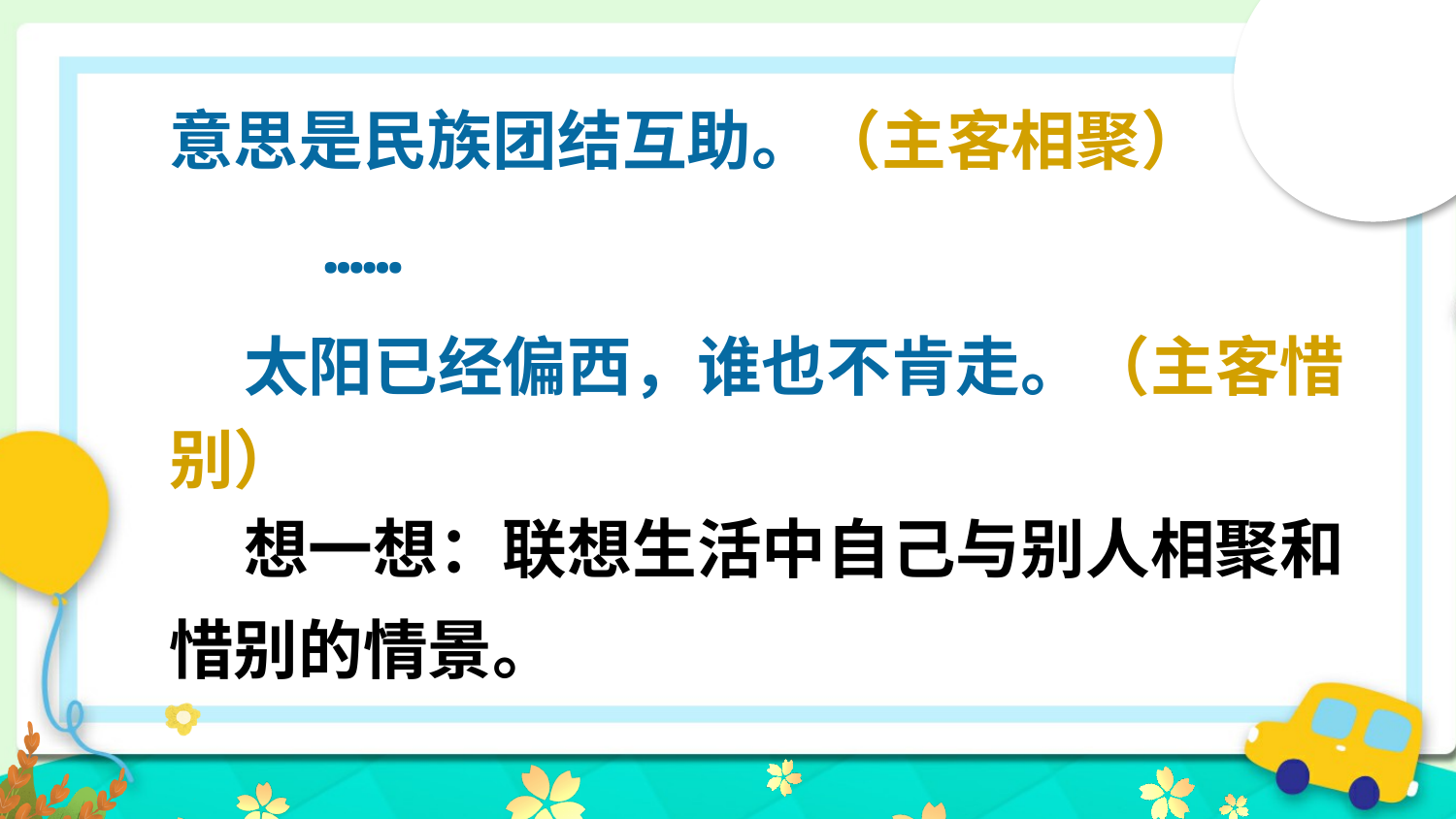

意思是民族团结互助。（主客相聚）
    ……
    太阳已经偏西，谁也不肯走。（主客惜别）
    想一想：联想生活中自己与别人相聚和惜别的情景。